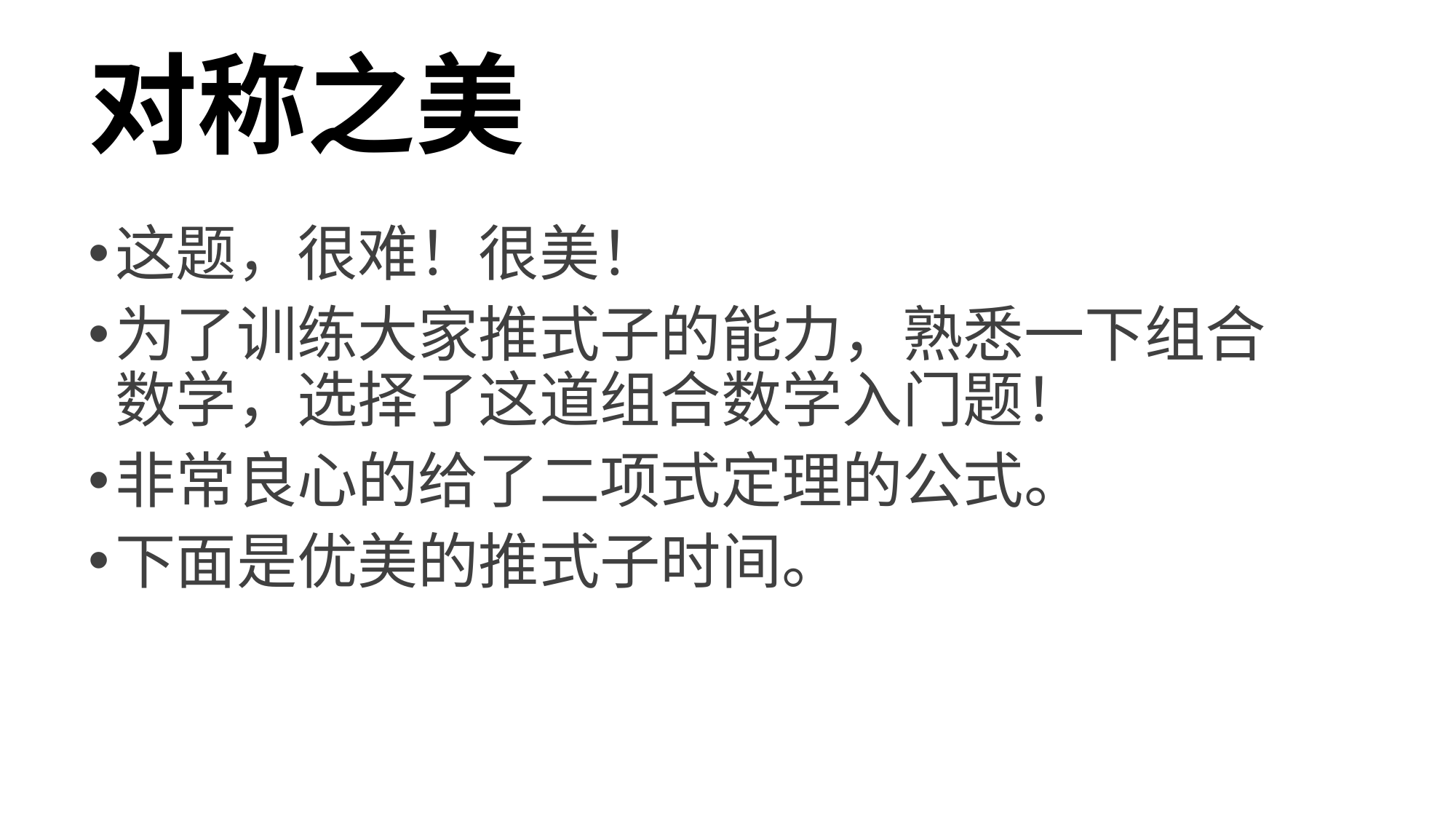

# 对称之美
这题，很难！很美！
为了训练大家推式子的能力，熟悉一下组合数学，选择了这道组合数学入门题！
非常良心的给了二项式定理的公式。
下面是优美的推式子时间。